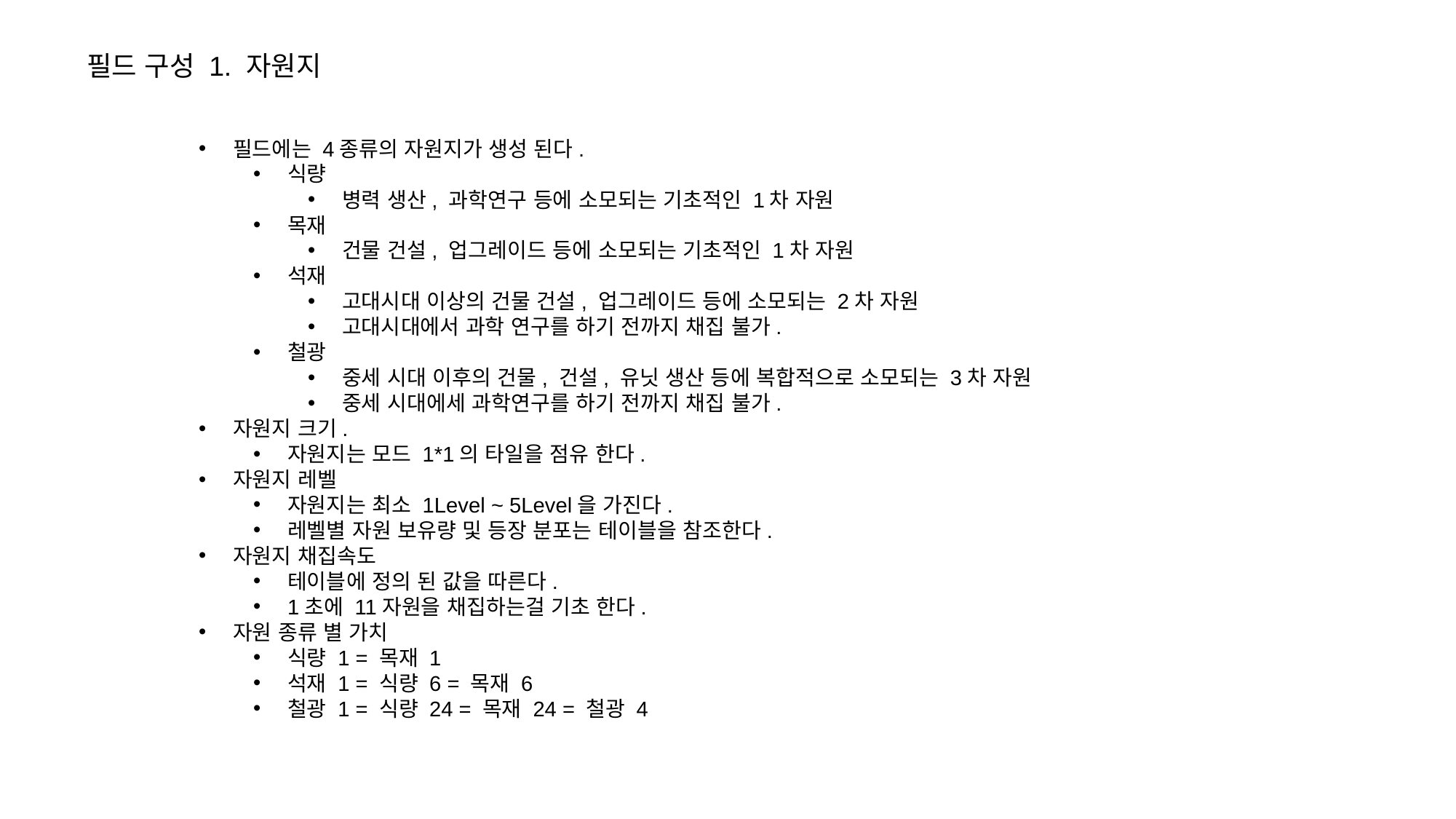

필드 구성 1. 자원지

필드에는 4종류의 자원지가 생성 된다.
식량
병력 생산, 과학연구 등에 소모되는 기초적인 1차 자원
목재
건물 건설, 업그레이드 등에 소모되는 기초적인 1차 자원
석재
고대시대 이상의 건물 건설, 업그레이드 등에 소모되는 2차 자원
고대시대에서 과학 연구를 하기 전까지 채집 불가.
철광
중세 시대 이후의 건물, 건설, 유닛 생산 등에 복합적으로 소모되는 3차 자원
중세 시대에세 과학연구를 하기 전까지 채집 불가.
자원지 크기.
자원지는 모드 1*1의 타일을 점유 한다.
자원지 레벨
자원지는 최소 1Level ~ 5Level을 가진다.
레벨별 자원 보유량 및 등장 분포는 테이블을 참조한다.
자원지 채집속도
테이블에 정의 된 값을 따른다.
1초에 11자원을 채집하는걸 기초 한다.
자원 종류 별 가치
식량 1 = 목재 1
석재 1 = 식량 6 = 목재 6
철광 1 = 식량 24 = 목재 24 = 철광 4